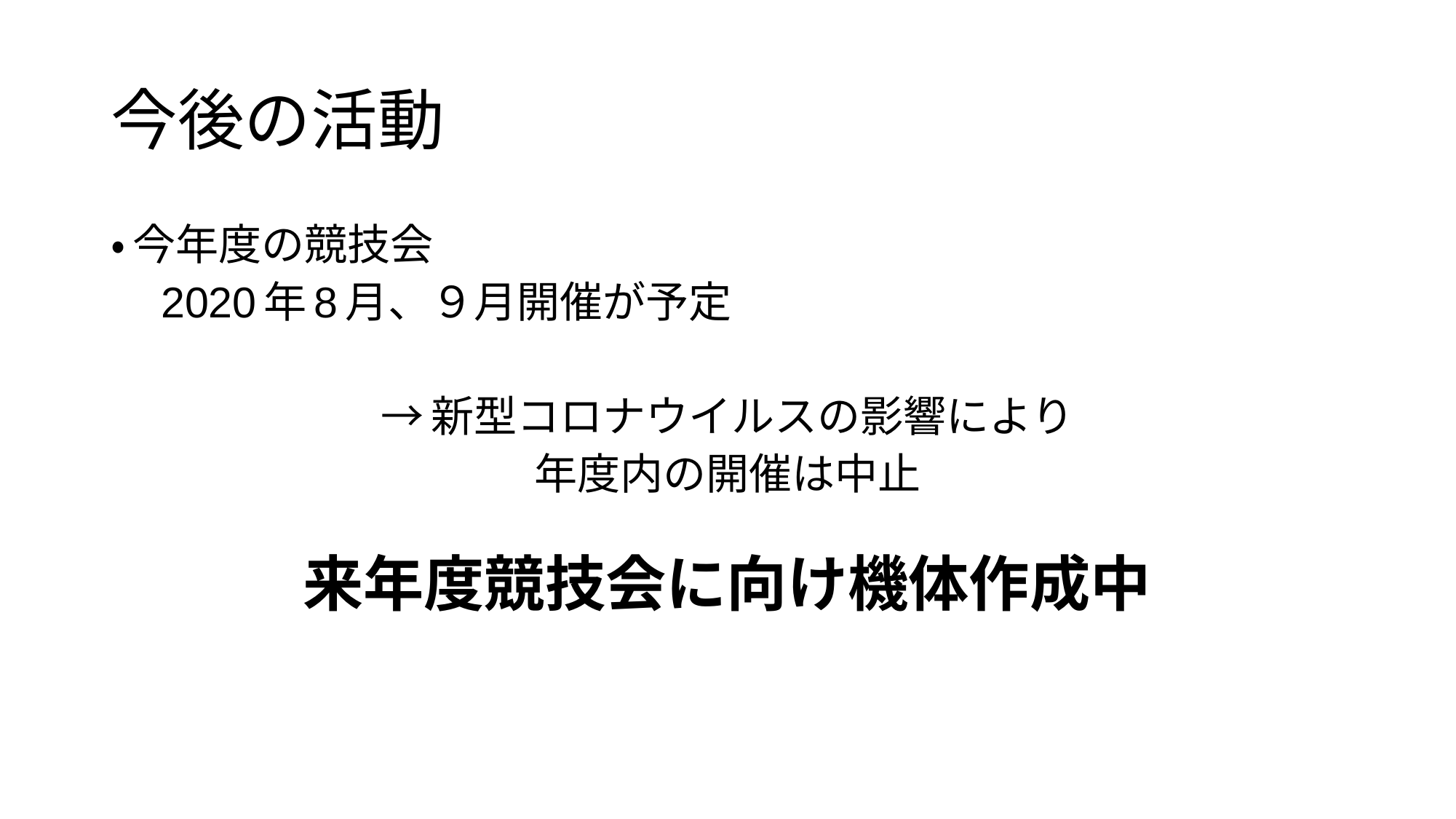

# 今後の活動
•今年度の競技会
　2020年8月、９月開催が予定

→新型コロナウイルスの影響により
年度内の開催は中止

来年度競技会に向け機体作成中